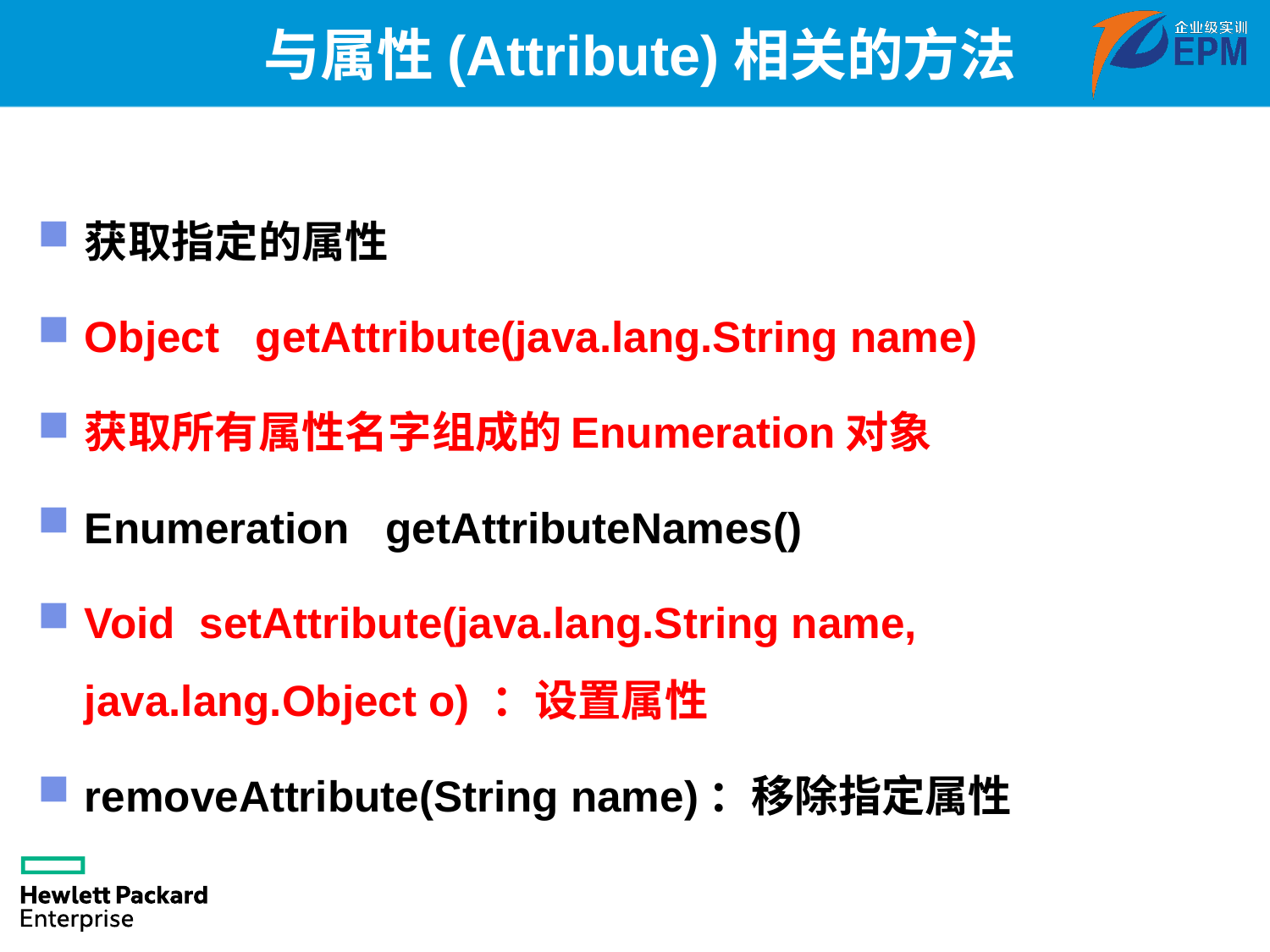

# 与属性(Attribute)相关的方法
获取指定的属性
Object   getAttribute(java.lang.String name)
获取所有属性名字组成的Enumeration对象
Enumeration   getAttributeNames()
Void  setAttribute(java.lang.String name, java.lang.Object o) ：设置属性
removeAttribute(String name)：移除指定属性